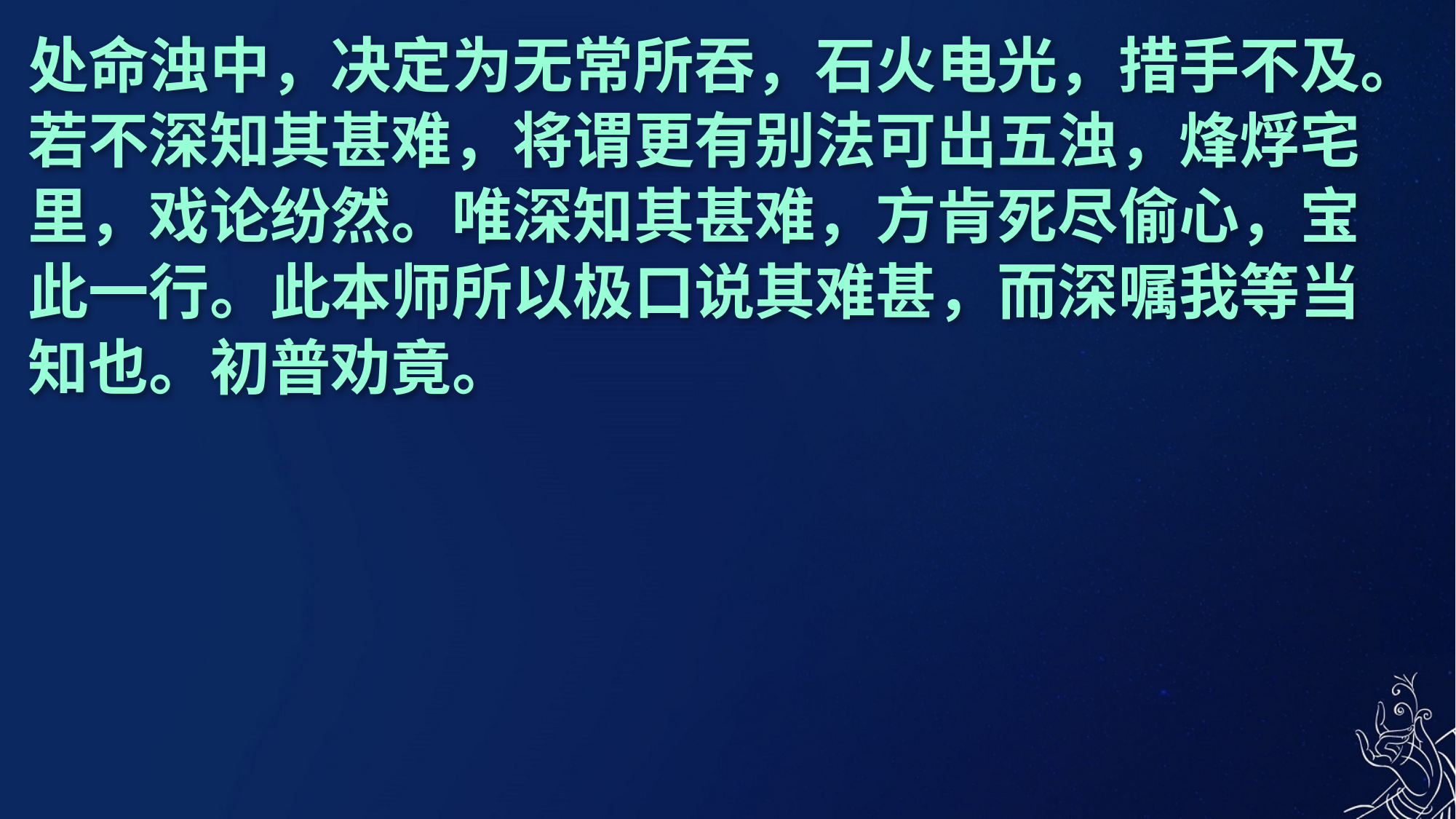

处命浊中，决定为无常所吞，石火电光，措手不及。若不深知其甚难，将谓更有别法可出五浊，烽烰宅里，戏论纷然。唯深知其甚难，方肯死尽偷心，宝此一行。此本师所以极口说其难甚，而深嘱我等当知也。初普劝竟。